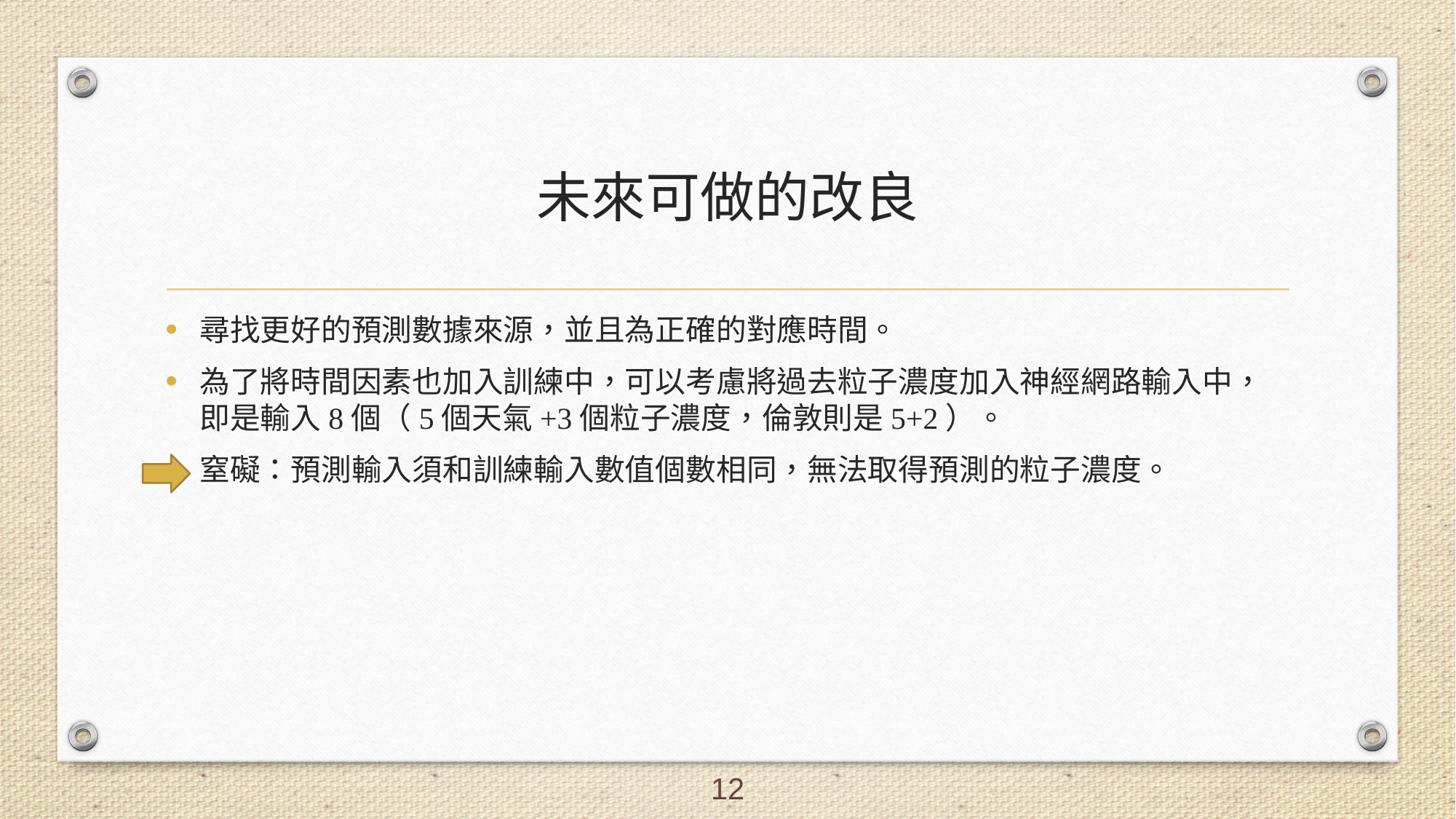

# 未來可做的改良
尋找更好的預測數據來源，並且為正確的對應時間。
為了將時間因素也加入訓練中，可以考慮將過去粒子濃度加入神經網路輸入中，即是輸入8個（5個天氣+3個粒子濃度，倫敦則是5+2）。
窒礙：預測輸入須和訓練輸入數值個數相同，無法取得預測的粒子濃度。

12